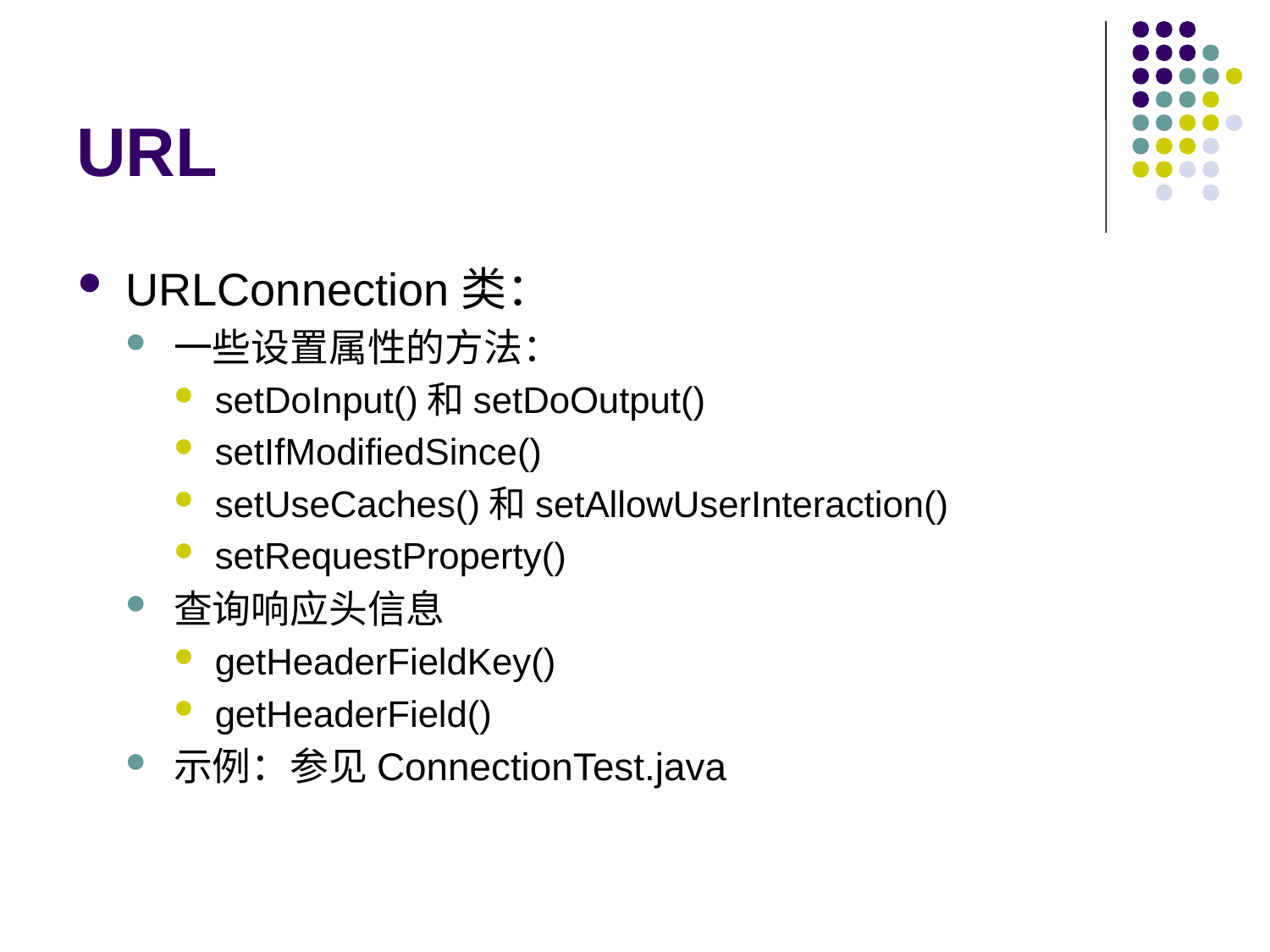

# URL
URLConnection类：
一些设置属性的方法：
setDoInput()和setDoOutput()
setIfModifiedSince()
setUseCaches()和setAllowUserInteraction()
setRequestProperty()
查询响应头信息
getHeaderFieldKey()
getHeaderField()
示例：参见ConnectionTest.java